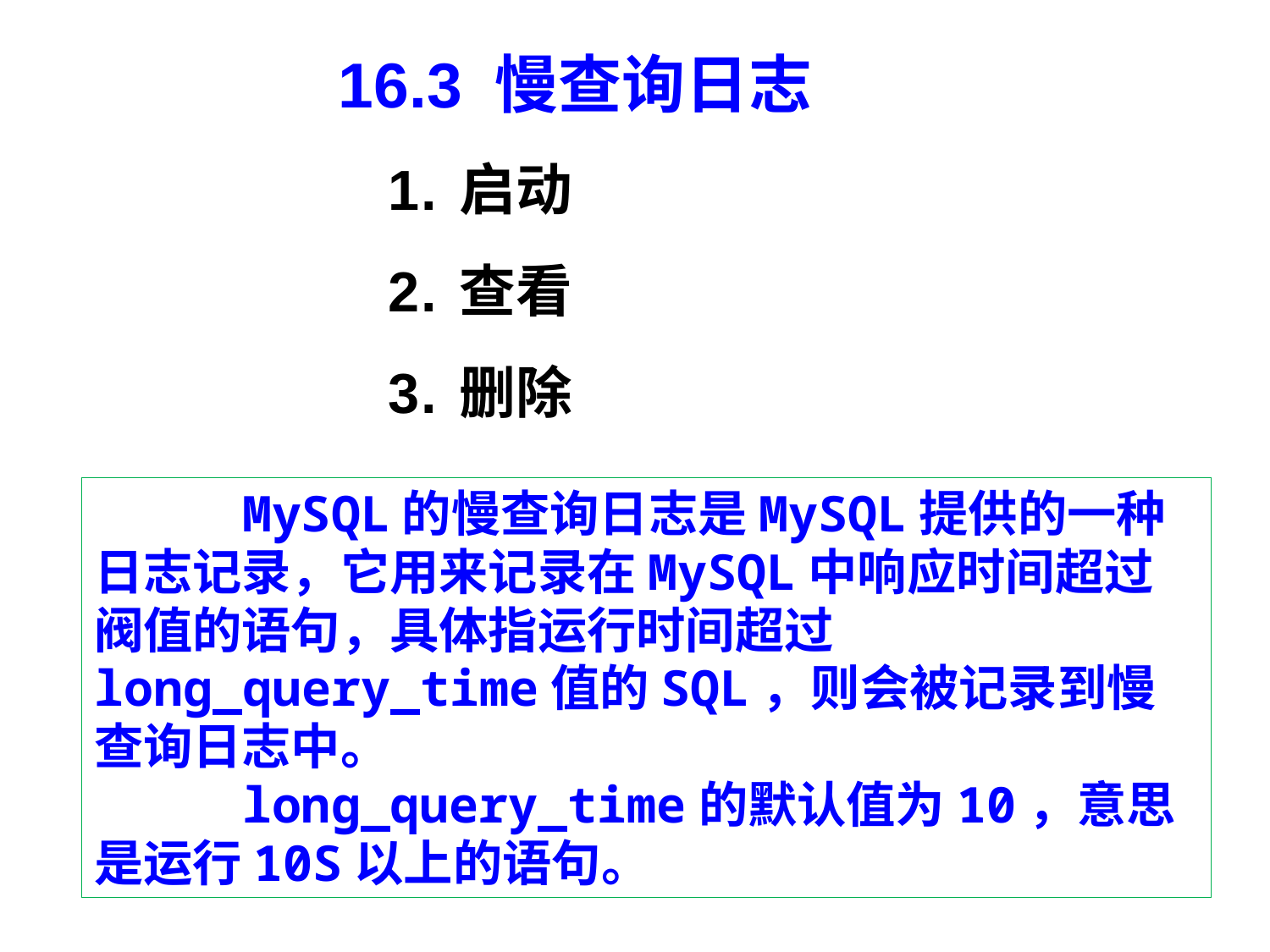

16.3 慢查询日志
启动
查看
删除
     MySQL的慢查询日志是MySQL提供的一种日志记录，它用来记录在MySQL中响应时间超过阀值的语句，具体指运行时间超过long_query_time值的SQL，则会被记录到慢查询日志中。
     long_query_time的默认值为10，意思是运行10S以上的语句。